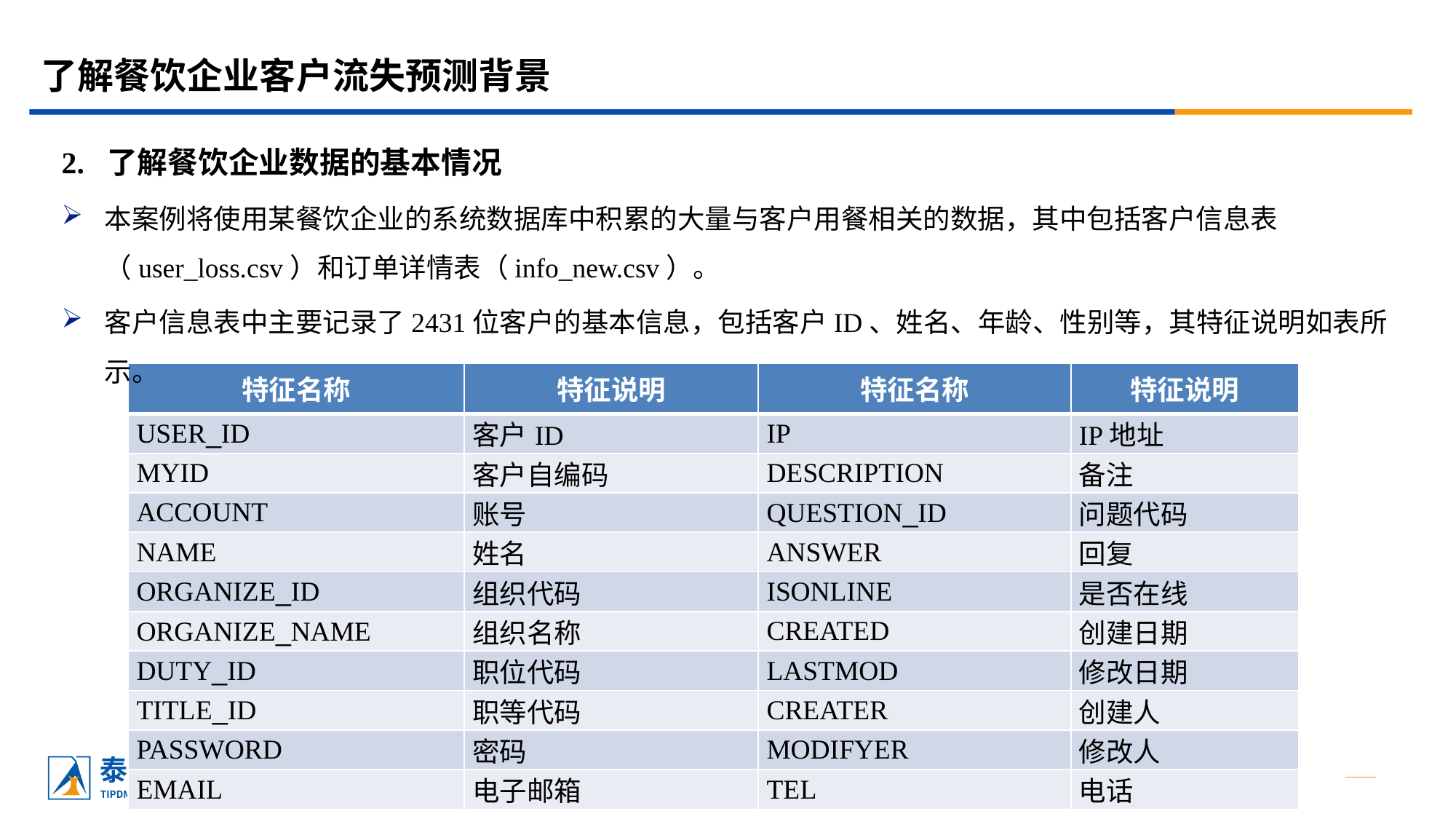

# 了解餐饮企业客户流失预测背景
2.  了解餐饮企业数据的基本情况
本案例将使用某餐饮企业的系统数据库中积累的大量与客户用餐相关的数据，其中包括客户信息表（user_loss.csv）和订单详情表（info_new.csv）。
客户信息表中主要记录了2431位客户的基本信息，包括客户ID、姓名、年龄、性别等，其特征说明如表所示。

| 特征名称 | 特征说明 | 特征名称 | 特征说明 |
| --- | --- | --- | --- |
| USER\_ID | 客户ID | IP | IP地址 |
| MYID | 客户自编码 | DESCRIPTION | 备注 |
| ACCOUNT | 账号 | QUESTION\_ID | 问题代码 |
| NAME | 姓名 | ANSWER | 回复 |
| ORGANIZE\_ID | 组织代码 | ISONLINE | 是否在线 |
| ORGANIZE\_NAME | 组织名称 | CREATED | 创建日期 |
| DUTY\_ID | 职位代码 | LASTMOD | 修改日期 |
| TITLE\_ID | 职等代码 | CREATER | 创建人 |
| PASSWORD | 密码 | MODIFYER | 修改人 |
| EMAIL | 电子邮箱 | TEL | 电话 |